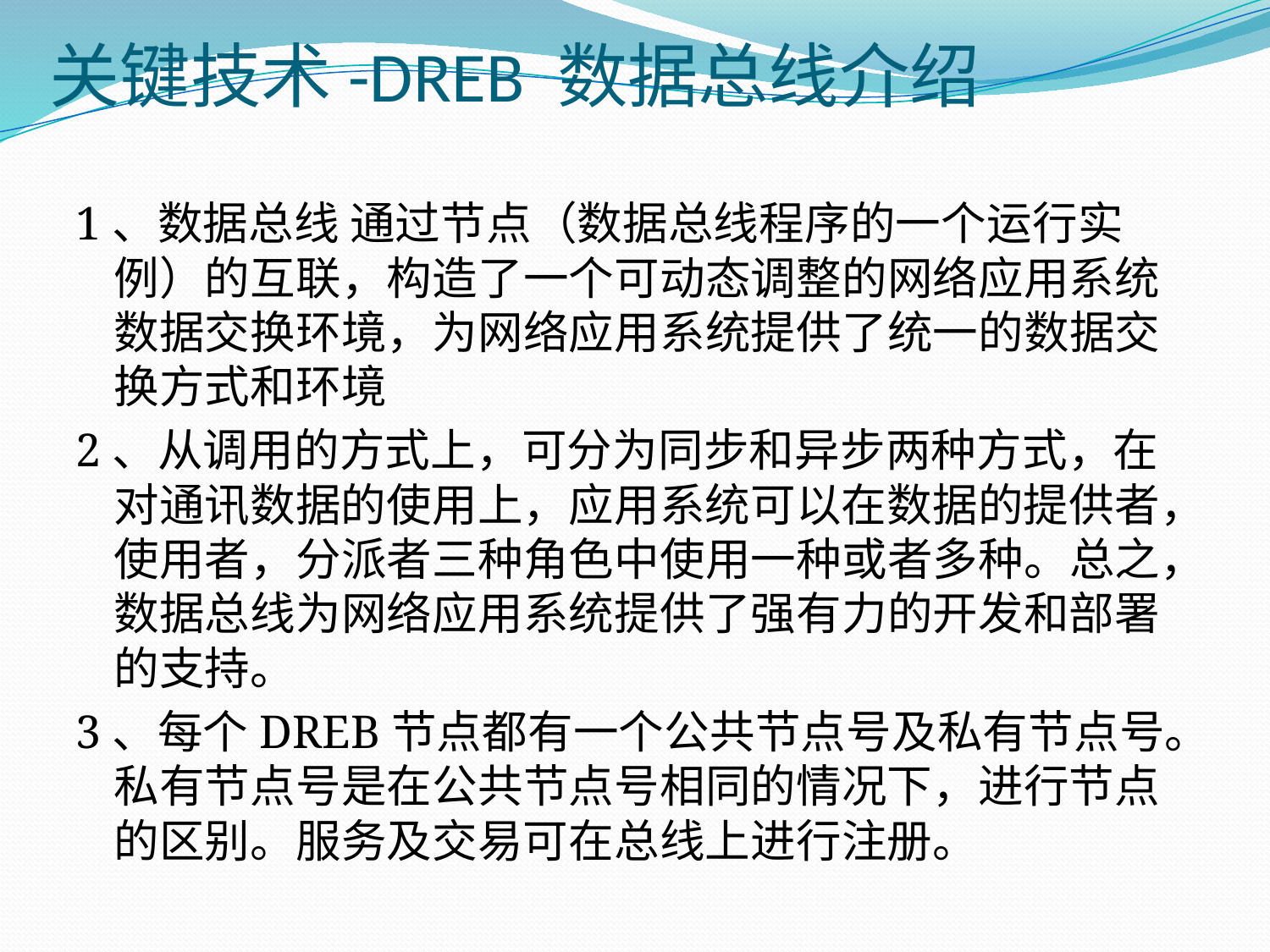

# 关键技术-DREB 数据总线介绍
1、数据总线 通过节点（数据总线程序的一个运行实例）的互联，构造了一个可动态调整的网络应用系统数据交换环境，为网络应用系统提供了统一的数据交换方式和环境
2、从调用的方式上，可分为同步和异步两种方式，在对通讯数据的使用上，应用系统可以在数据的提供者，使用者，分派者三种角色中使用一种或者多种。总之，数据总线为网络应用系统提供了强有力的开发和部署的支持。
3、每个DREB节点都有一个公共节点号及私有节点号。私有节点号是在公共节点号相同的情况下，进行节点的区别。服务及交易可在总线上进行注册。